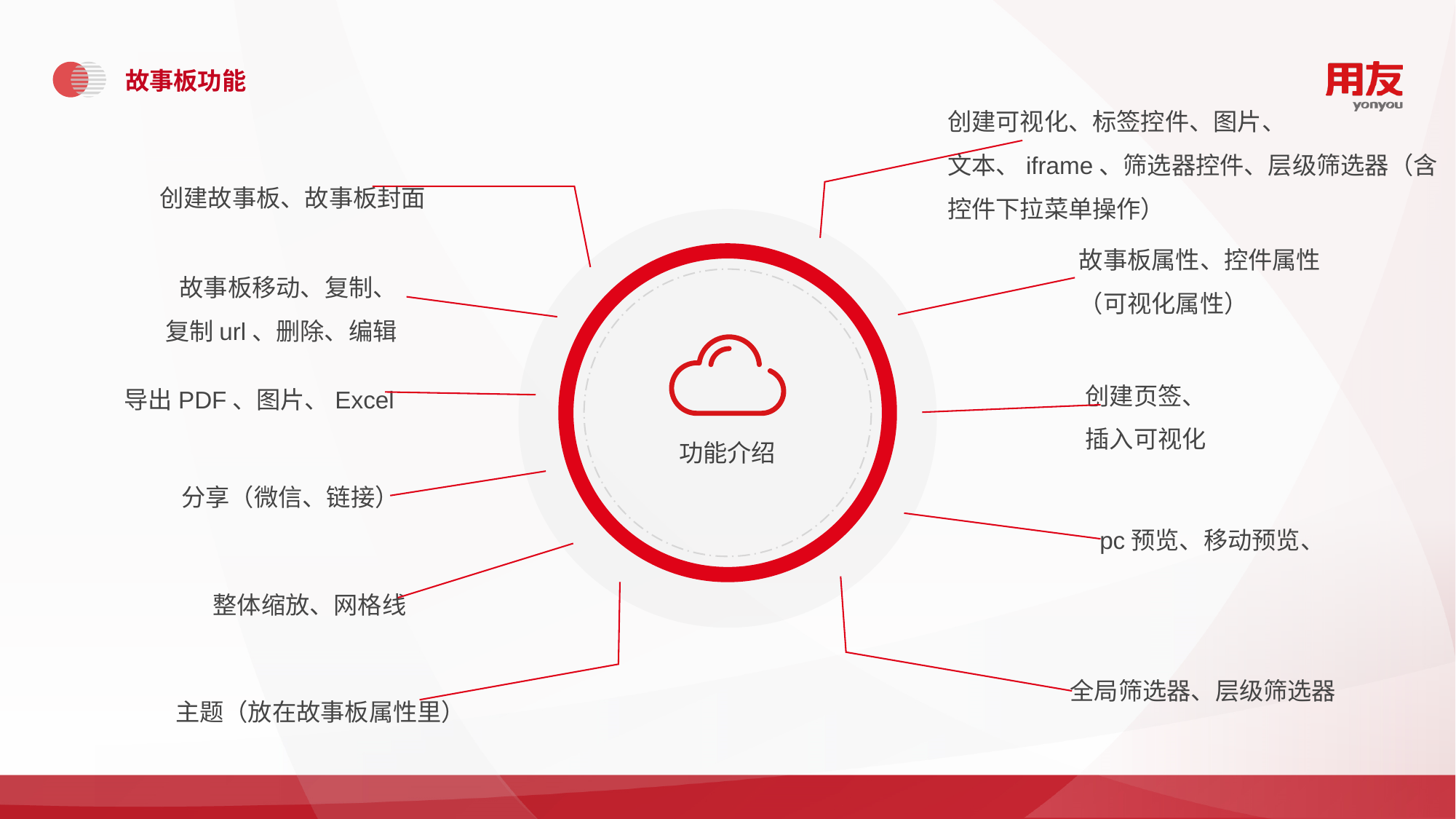

# 故事板功能
创建可视化、标签控件、图片、
文本、iframe、筛选器控件、层级筛选器（含控件下拉菜单操作）

创建故事板、故事板封面

故事板属性、控件属性（可视化属性）

故事板移动、复制、
复制url、删除、编辑

创建页签、
插入可视化
导出PDF、图片、Excel
功能介绍
分享（微信、链接）
pc预览、移动预览、
整体缩放、网格线

全局筛选器、层级筛选器
主题（放在故事板属性里）